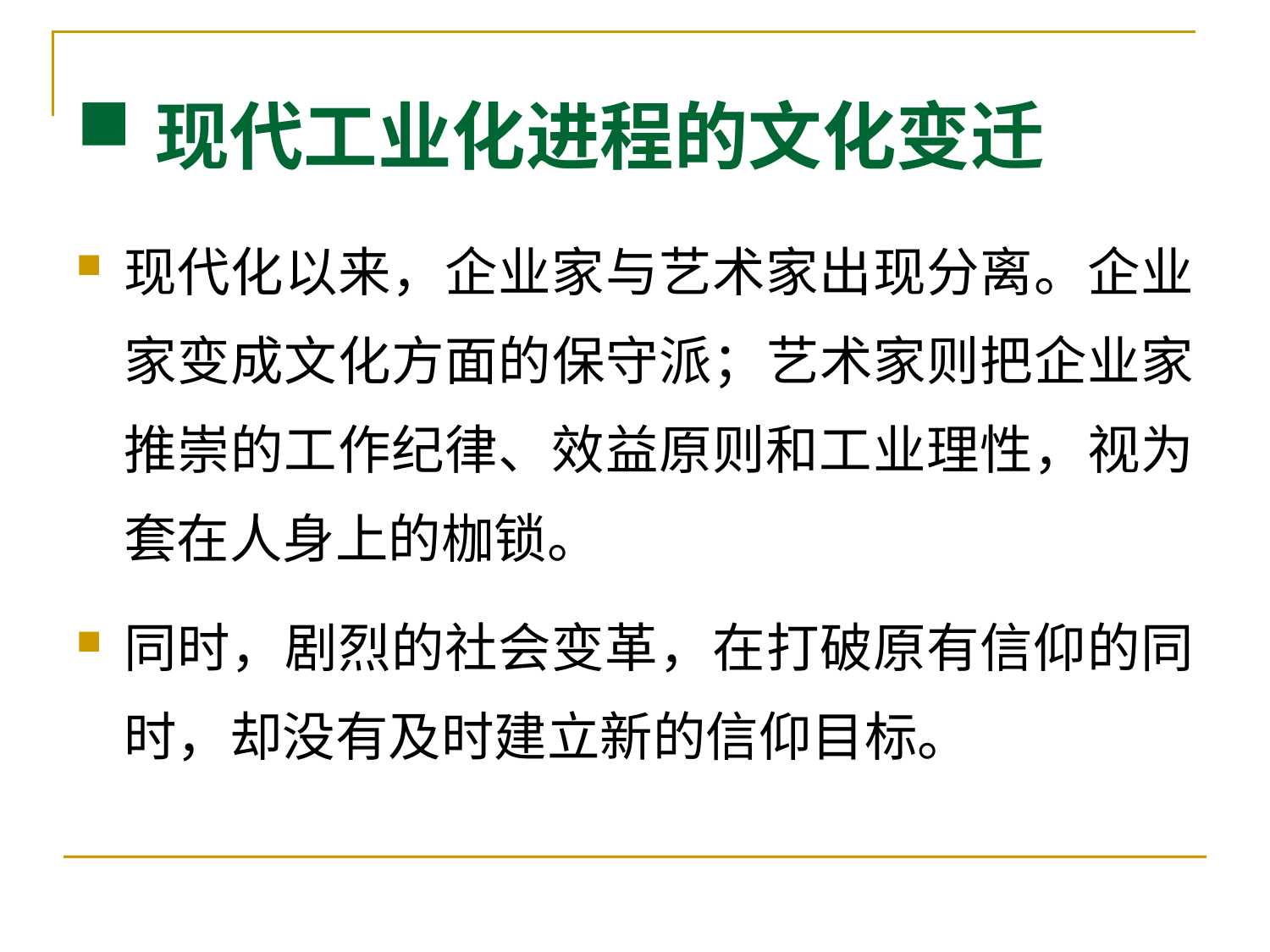

# 现代工业化进程的文化变迁
现代化以来，企业家与艺术家出现分离。企业家变成文化方面的保守派；艺术家则把企业家推崇的工作纪律、效益原则和工业理性，视为套在人身上的枷锁。
同时，剧烈的社会变革，在打破原有信仰的同时，却没有及时建立新的信仰目标。
71